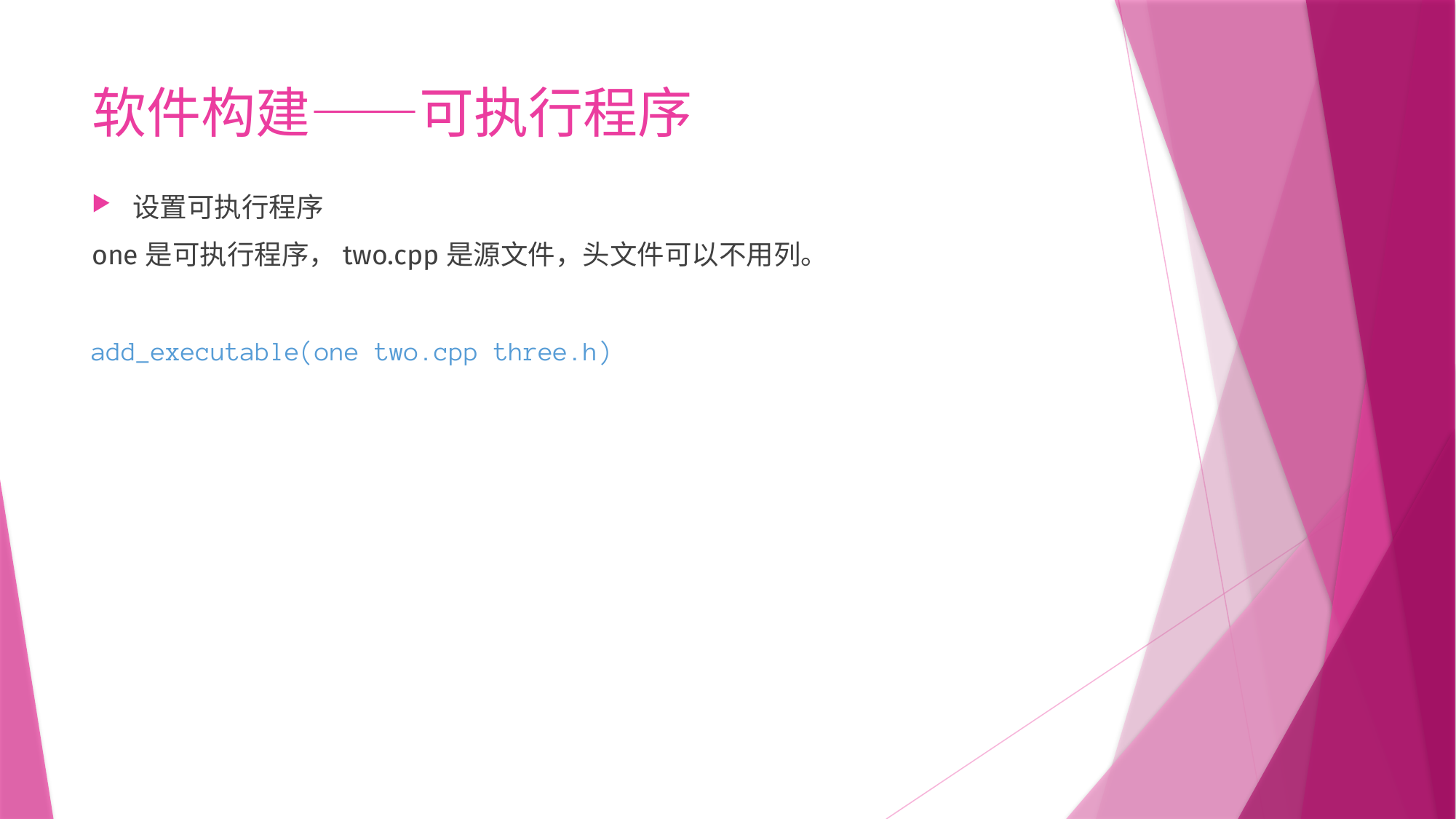

# 软件构建——可执行程序
设置可执行程序
one是可执行程序，two.cpp是源文件，头文件可以不用列。

add_executable(one two.cpp three.h)